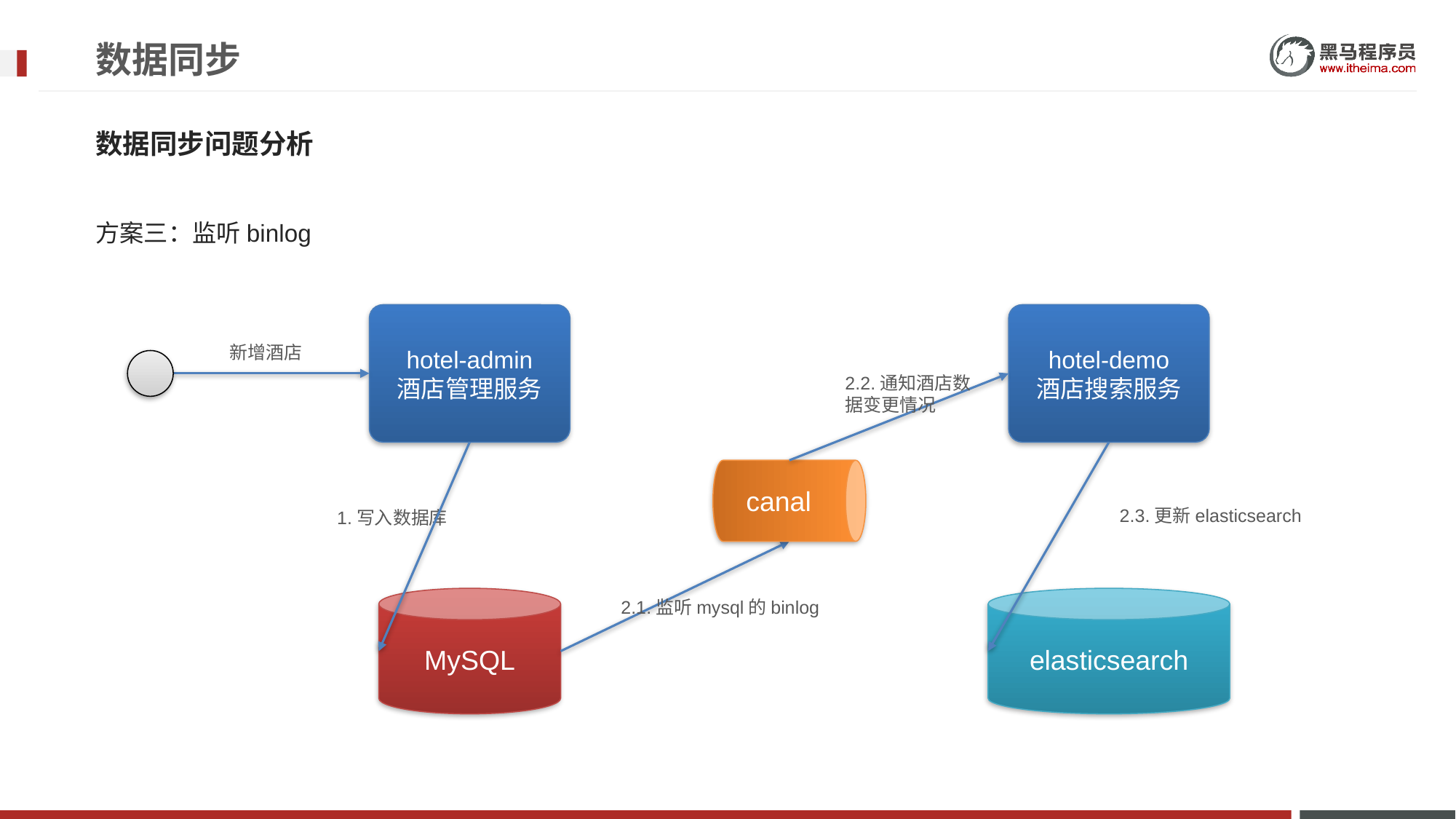

# 数据同步
数据同步问题分析
方案三：监听binlog
hotel-admin
酒店管理服务
hotel-demo
酒店搜索服务
新增酒店

2.2.通知酒店数据变更情况

canal
2.3.更新elasticsearch
1.写入数据库
MySQL
elasticsearch
2.1.监听mysql的binlog